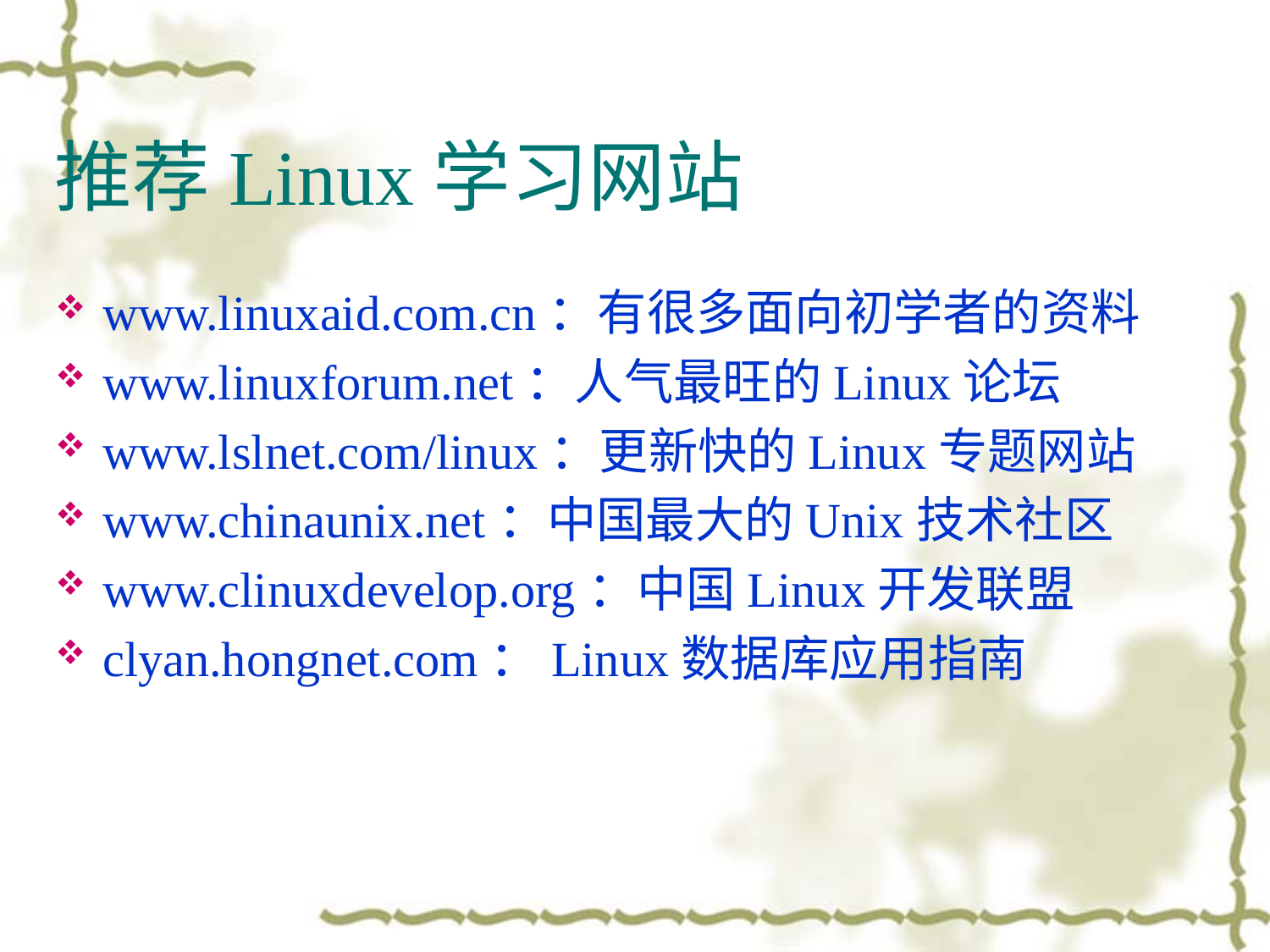

# 推荐Linux学习网站
www.linuxaid.com.cn：有很多面向初学者的资料
www.linuxforum.net：人气最旺的Linux论坛
www.lslnet.com/linux：更新快的Linux专题网站
www.chinaunix.net：中国最大的Unix技术社区
www.clinuxdevelop.org：中国Linux开发联盟
clyan.hongnet.com：Linux数据库应用指南